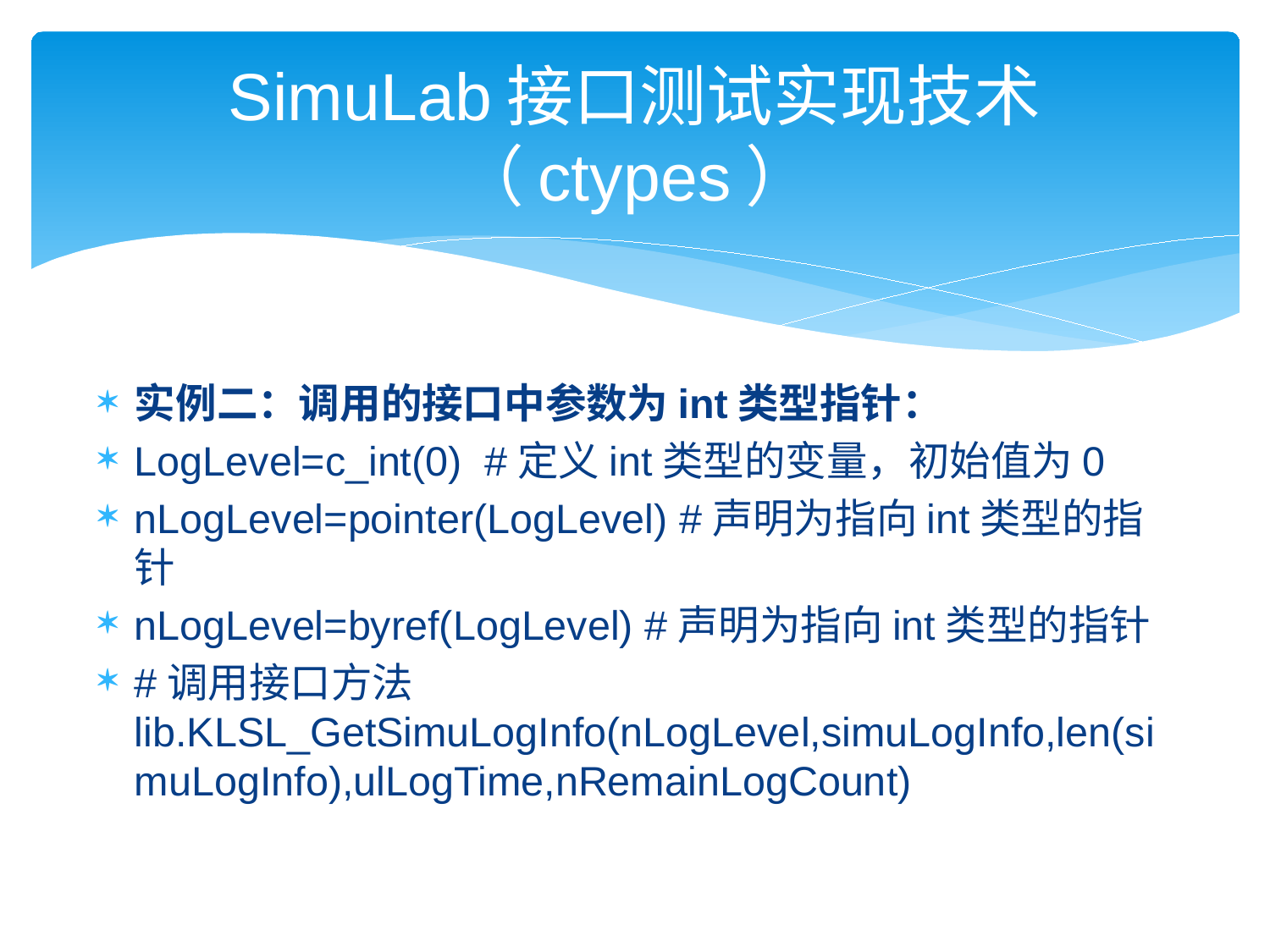

# SimuLab接口测试实现技术（ctypes）
实例二：调用的接口中参数为int类型指针：
LogLevel=c_int(0)  #定义int类型的变量，初始值为0
nLogLevel=pointer(LogLevel) #声明为指向int类型的指针
nLogLevel=byref(LogLevel) #声明为指向int类型的指针
#调用接口方法lib.KLSL_GetSimuLogInfo(nLogLevel,simuLogInfo,len(simuLogInfo),ulLogTime,nRemainLogCount)